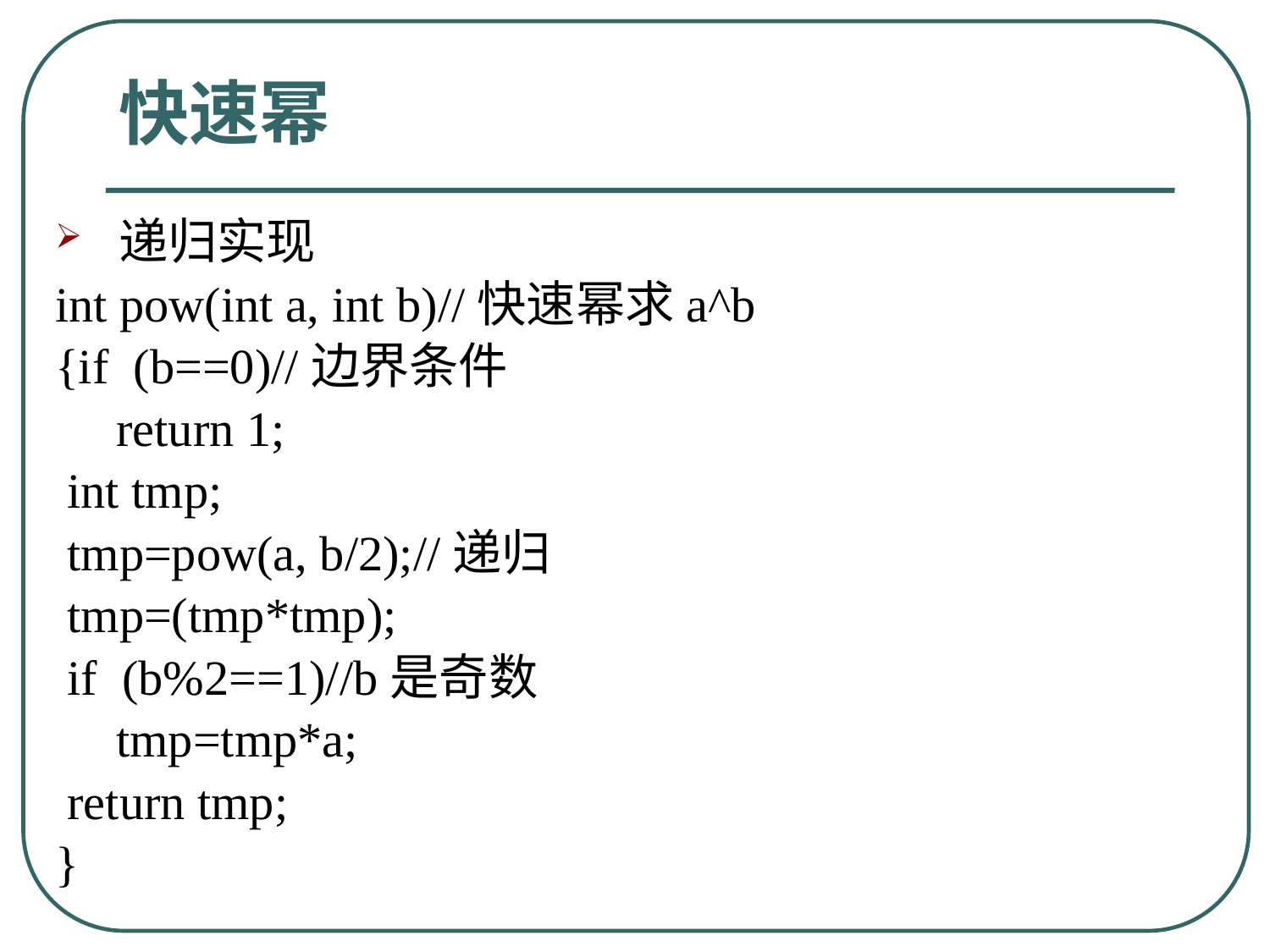

# 快速幂
递归实现
int pow(int a, int b)//快速幂求a^b
{if  (b==0)//边界条件
     return 1;
 int tmp;
 tmp=pow(a, b/2);//递归
 tmp=(tmp*tmp);
 if  (b%2==1)//b是奇数
     tmp=tmp*a;
 return tmp;
}